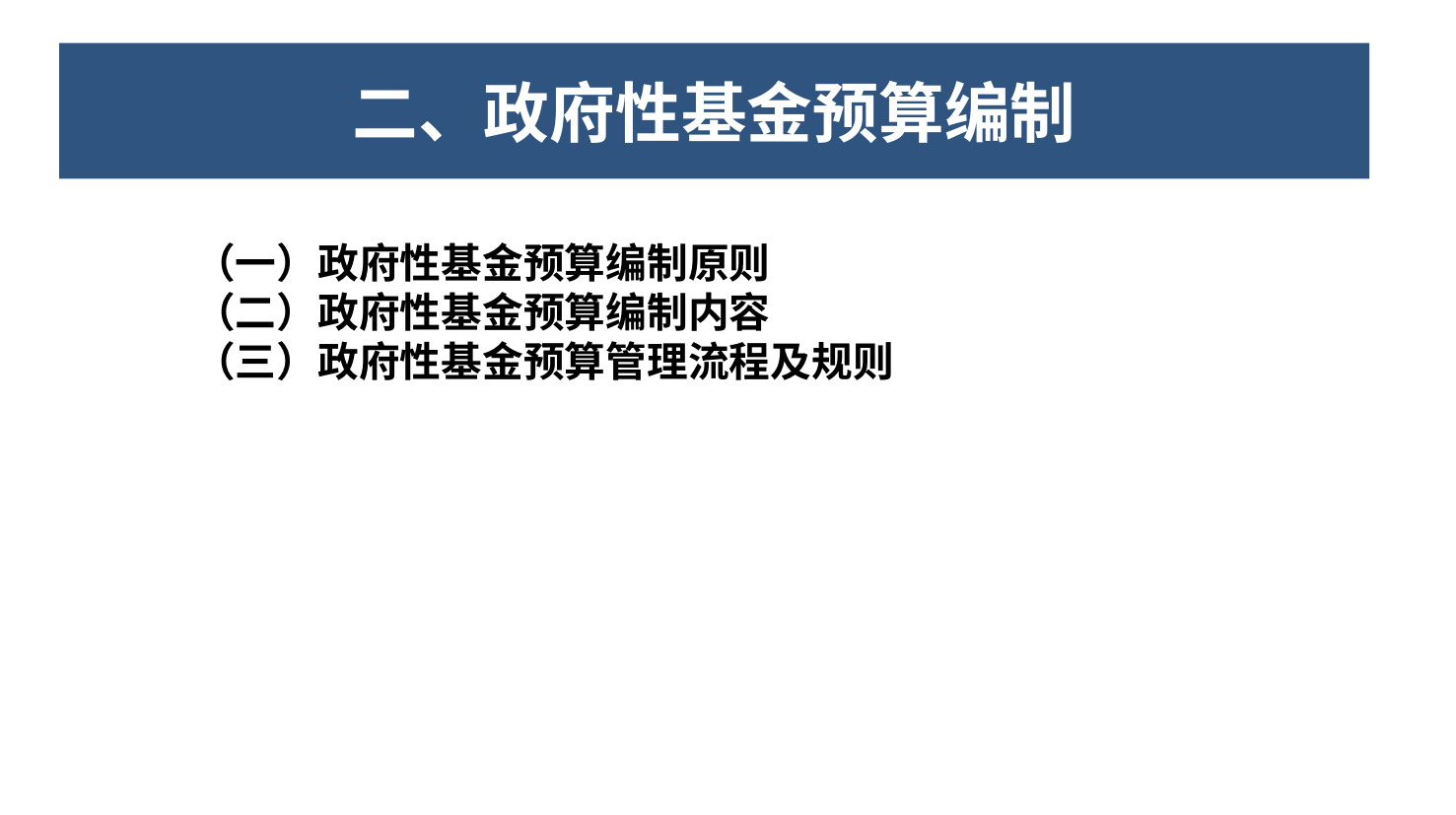

二、政府性基金预算的编制
二、政府性基金预算编制
（一）政府性基金预算编制原则
（二）政府性基金预算编制内容
（三）政府性基金预算管理流程及规则